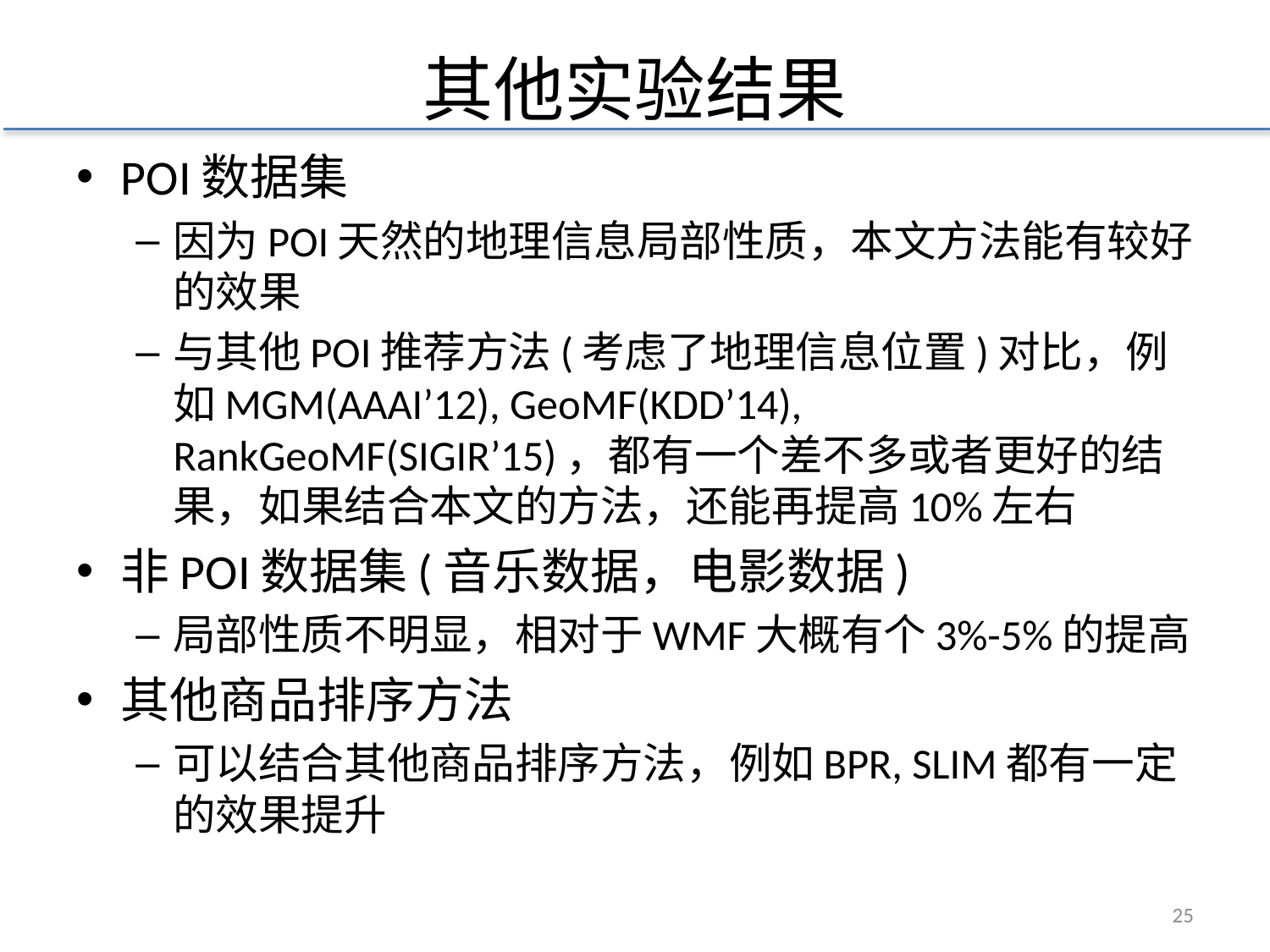

# 其他实验结果
POI数据集
因为POI天然的地理信息局部性质，本文方法能有较好的效果
与其他POI推荐方法(考虑了地理信息位置)对比，例如MGM(AAAI’12), GeoMF(KDD’14), RankGeoMF(SIGIR’15)，都有一个差不多或者更好的结果，如果结合本文的方法，还能再提高10%左右
非POI数据集(音乐数据，电影数据)
局部性质不明显，相对于WMF大概有个3%-5%的提高
其他商品排序方法
可以结合其他商品排序方法，例如BPR, SLIM都有一定的效果提升
25